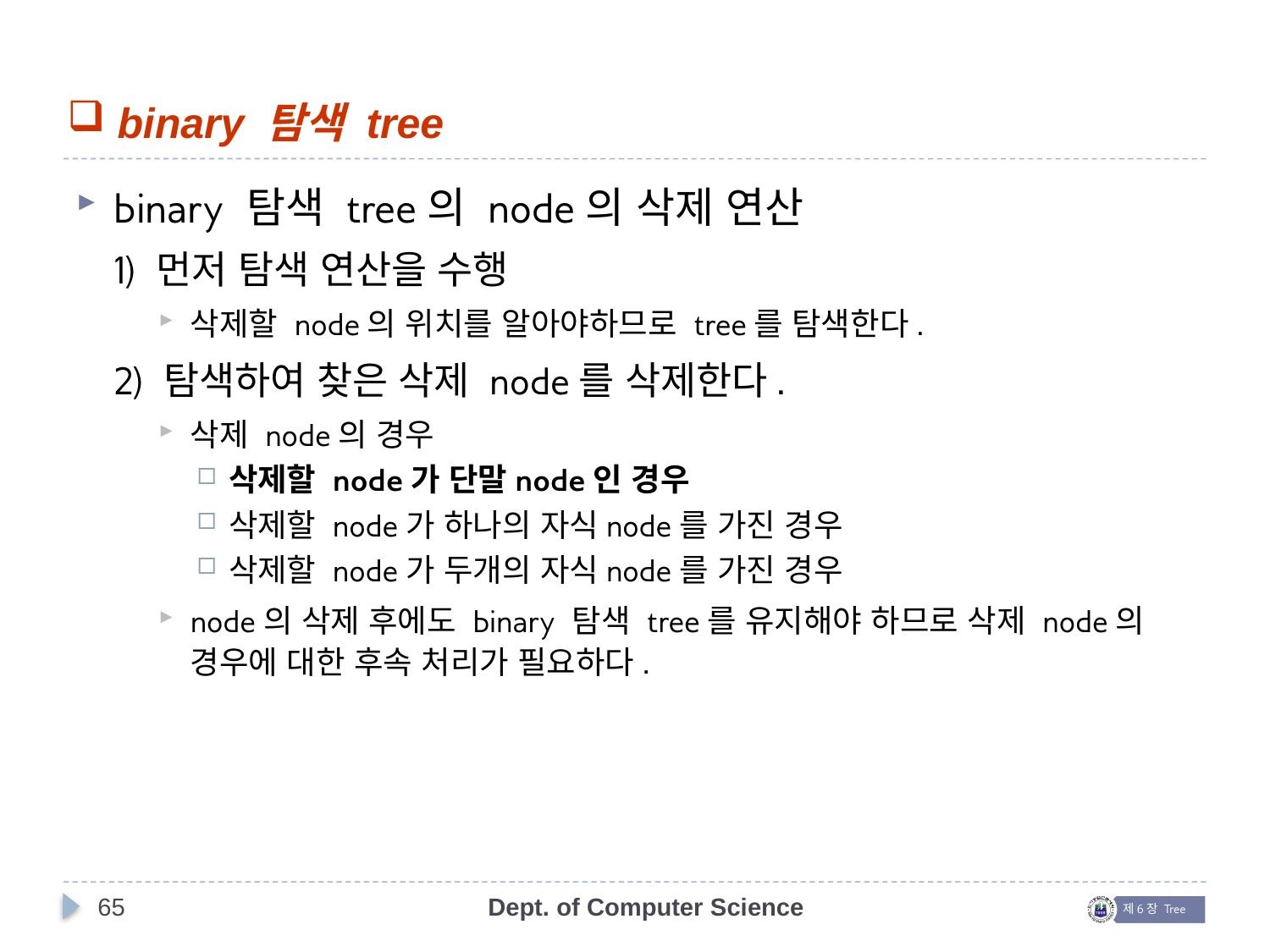

binary 탐색 tree
binary 탐색 tree의 node의 삭제 연산
1) 먼저 탐색 연산을 수행
삭제할 node의 위치를 알아야하므로 tree를 탐색한다.
2) 탐색하여 찾은 삭제 node를 삭제한다.
삭제 node의 경우
삭제할 node가 단말node인 경우
삭제할 node가 하나의 자식node를 가진 경우
삭제할 node가 두개의 자식node를 가진 경우
node의 삭제 후에도 binary 탐색 tree를 유지해야 하므로 삭제 node의 경우에 대한 후속 처리가 필요하다.

65
Dept. of Computer Science